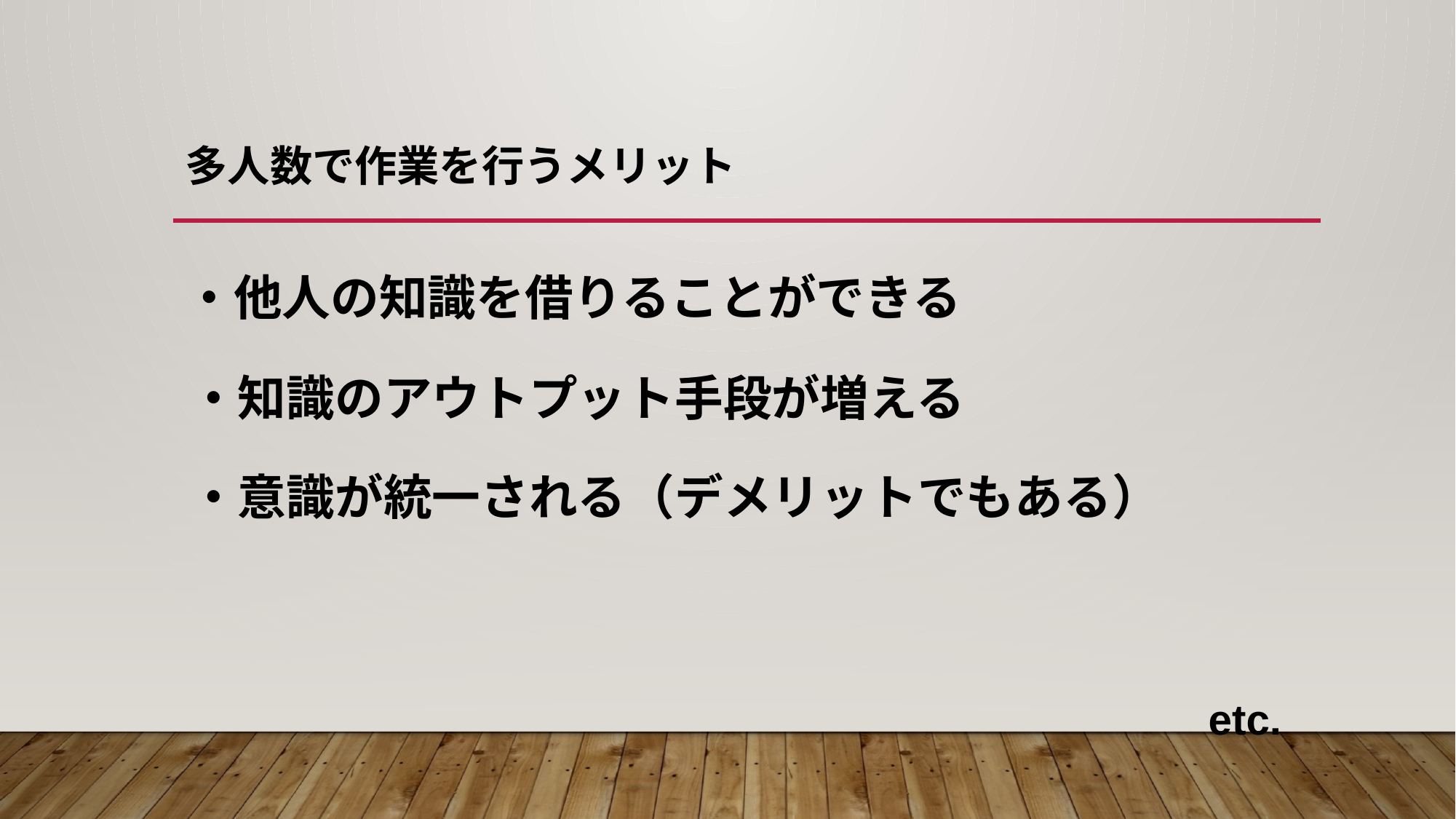

# 多人数で作業を行うメリット
・他人の知識を借りることができる
・知識のアウトプット手段が増える
・意識が統一される（デメリットでもある）
etc.